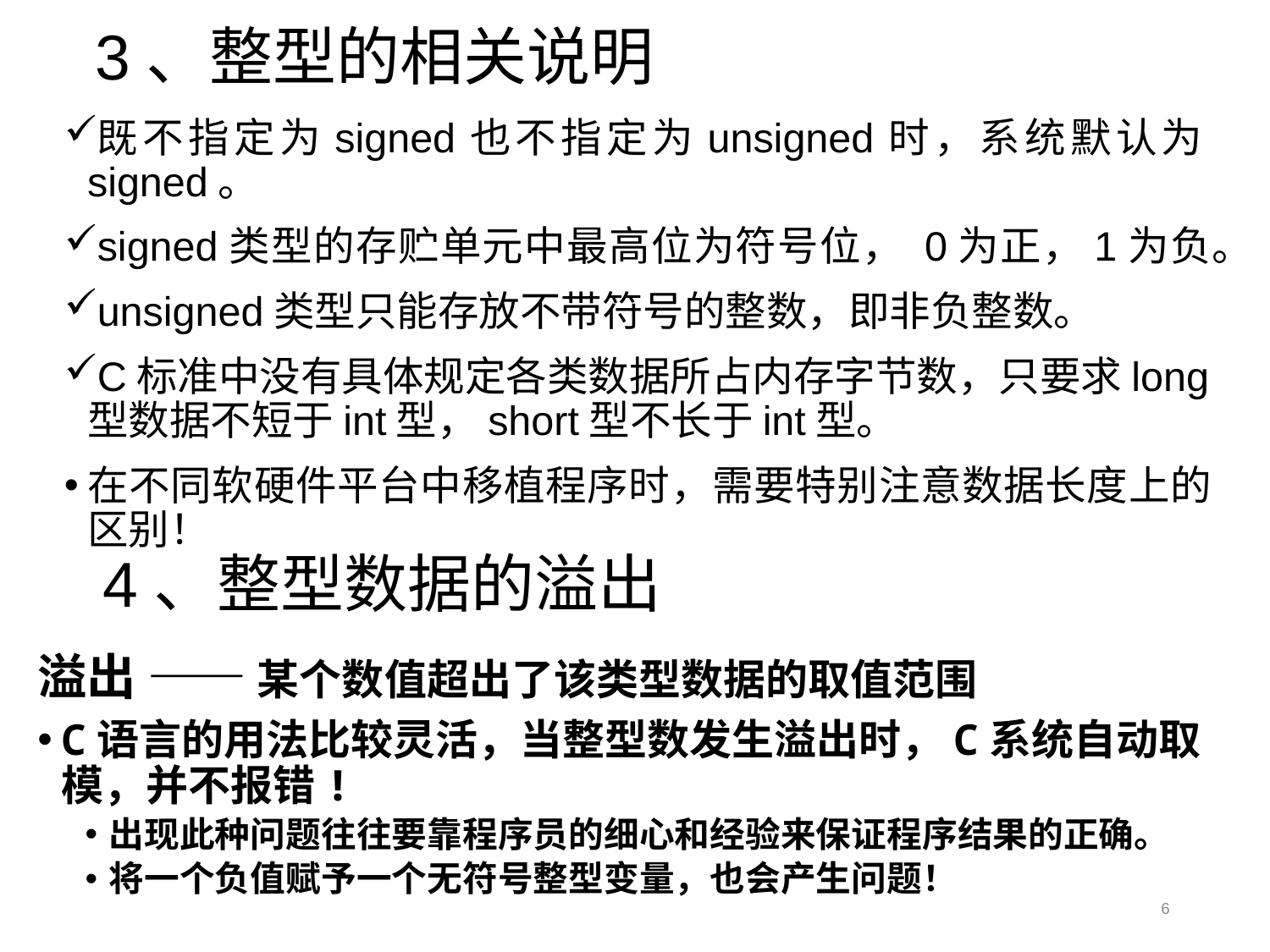

# 3、整型的相关说明
既不指定为signed也不指定为unsigned时，系统默认为signed。
signed类型的存贮单元中最高位为符号位， 0为正，1为负。
unsigned类型只能存放不带符号的整数，即非负整数。
C标准中没有具体规定各类数据所占内存字节数，只要求long型数据不短于int型，short型不长于int型。
在不同软硬件平台中移植程序时，需要特别注意数据长度上的区别！
4、整型数据的溢出
溢出 —— 某个数值超出了该类型数据的取值范围
C语言的用法比较灵活，当整型数发生溢出时，C系统自动取模，并不报错!
出现此种问题往往要靠程序员的细心和经验来保证程序结果的正确。
将一个负值赋予一个无符号整型变量，也会产生问题！

6